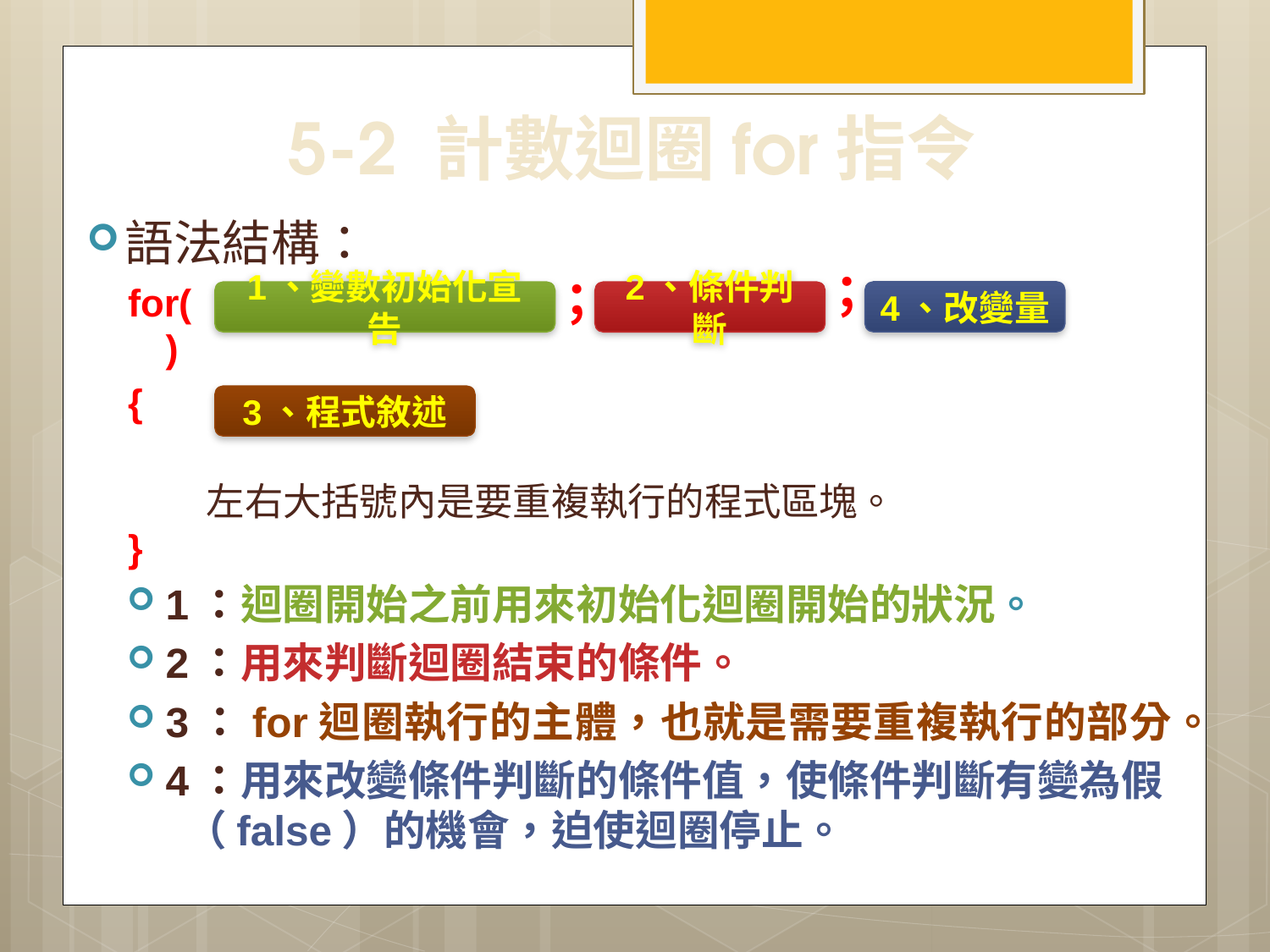

# 5-2 計數迴圈for指令
語法結構：
for(                                                                                            )
{

        左右大括號內是要重複執行的程式區塊。
}
1：迴圈開始之前用來初始化迴圈開始的狀況。
2：用來判斷迴圈結束的條件。
3：for迴圈執行的主體，也就是需要重複執行的部分。
4：用來改變條件判斷的條件值，使條件判斷有變為假    （false）的機會，迫使迴圈停止。

；
；
4、改變量
2、條件判斷
1、變數初始化宣告
3、程式敘述